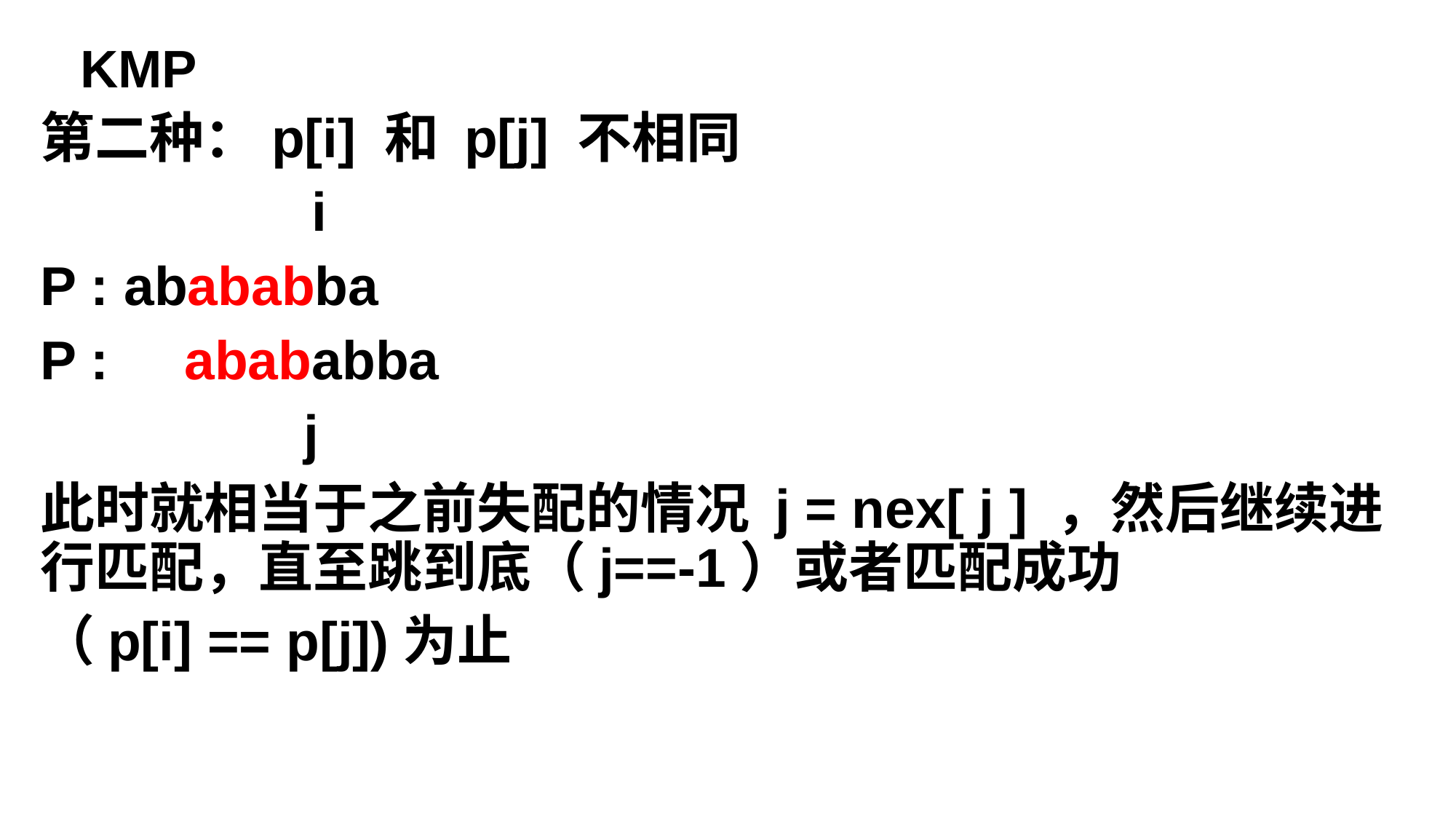

# KMP
第二种：p[i] 和 p[j] 不相同
                  i
P : abababba
P :     abababba
		   j
此时就相当于之前失配的情况 j = nex[ j ] ，然后继续进行匹配，直至跳到底（j==-1）或者匹配成功
（p[i] == p[j])为止